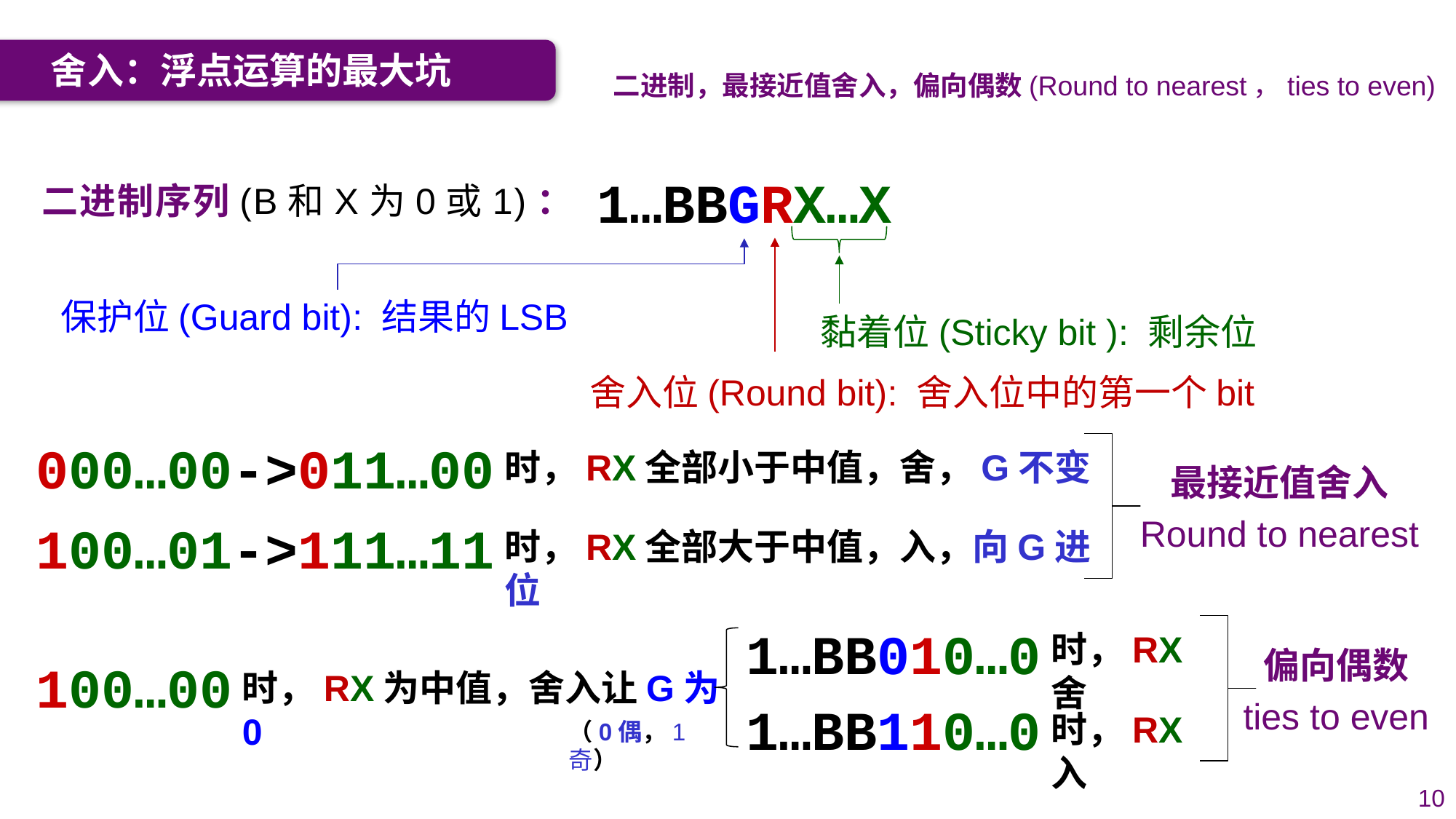

舍入：浮点运算的最大坑
二进制，最接近值舍入，偏向偶数(Round to nearest，ties to even)
1…BBGRX…X
二进制序列(B和X为0或1)：

保护位(Guard bit): 结果的LSB
黏着位(Sticky bit ): 剩余位
舍入位(Round bit): 舍入位中的第一个bit
000…00->011…00

时，RX全部小于中值，舍，G不变
最接近值舍入
Round to nearest
100…01->111…11
时，RX全部大于中值，入，向G进位
1…BB010…0

时，RX舍

偏向偶数
ties to even
100…00
时，RX为中值，舍入让G为0
1…BB110…0
时，RX入
（0偶，1奇）
10